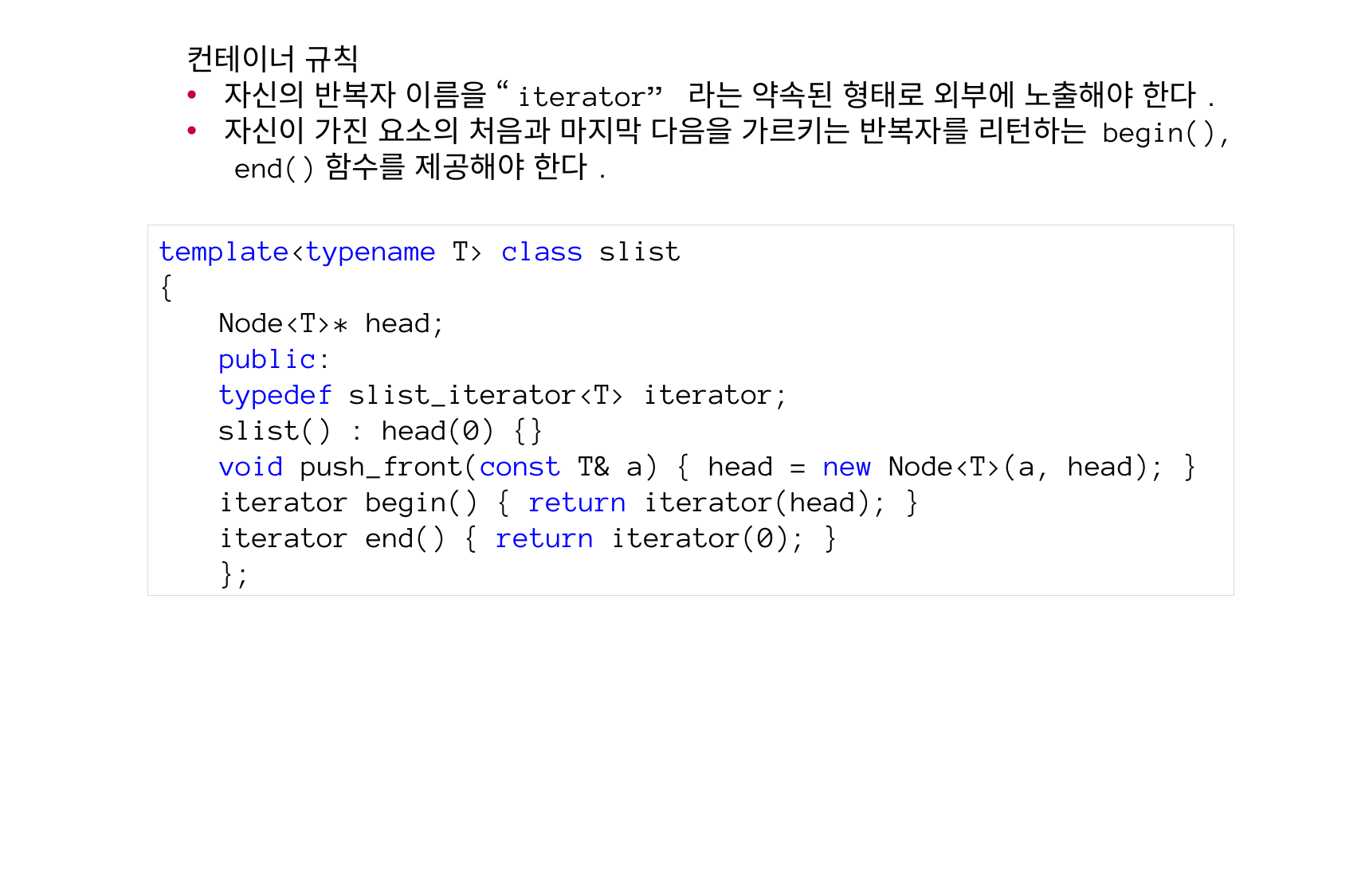

컨테이너 규칙
자신의 반복자 이름을 “iterator” 라는 약속된 형태로 외부에 노출해야 한다.
자신이 가진 요소의 처음과 마지막 다음을 가르키는 반복자를 리턴하는 begin(),
   end()함수를 제공해야 한다.
template<typename T> class slist
{
Node<T>* head;
public:
typedef slist_iterator<T> iterator;
slist() : head(0) {}
void push_front(const T& a) { head = new Node<T>(a, head); }
iterator begin() { return iterator(head); }
iterator end() { return iterator(0); }
};